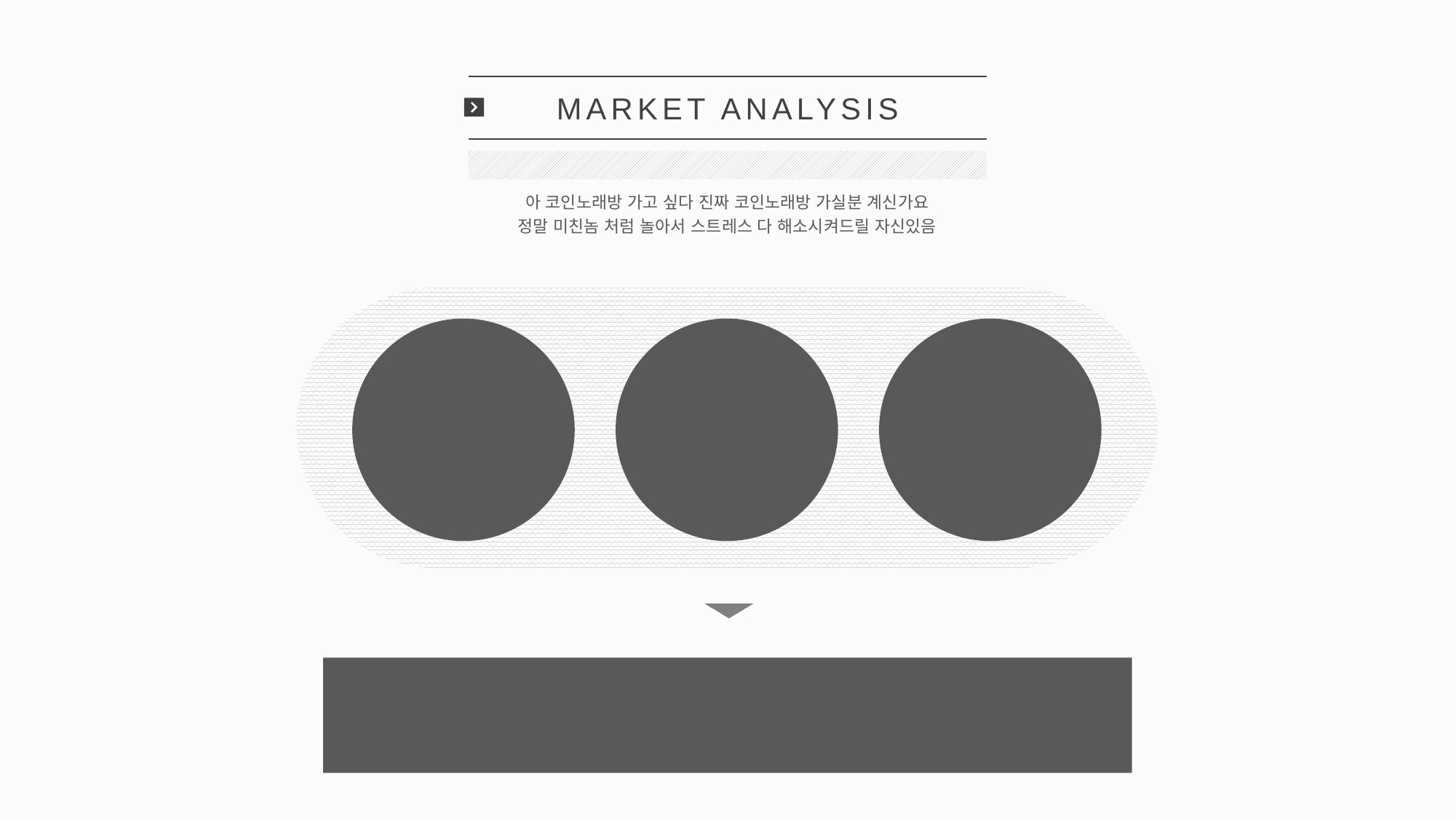

MARKET ANALYSIS

아 코인노래방 가고 싶다 진짜 코인노래방 가실분 계신가요
정말 미친놈 처럼 놀아서 스트레스 다 해소시켜드릴 자신있음

스트레스
걱정
무력감

SUGGESTION
제 주제곡은 LET IT GO 입니다 배틀 한번 뜨쉴? 채점요소는 감정이 실려있냐 입니다